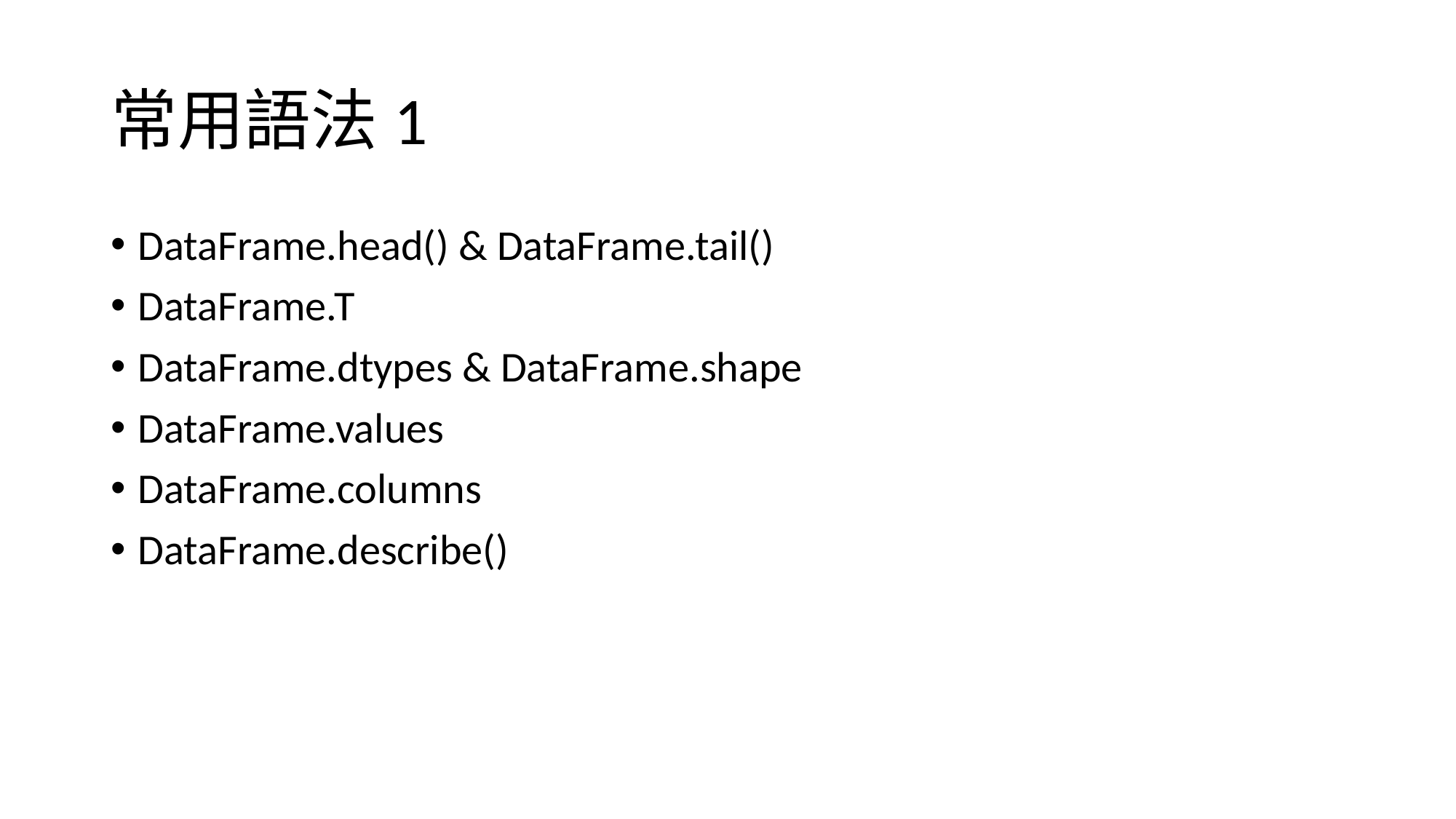

# 常用語法1
DataFrame.head() & DataFrame.tail()
DataFrame.T
DataFrame.dtypes & DataFrame.shape
DataFrame.values
DataFrame.columns
DataFrame.describe()